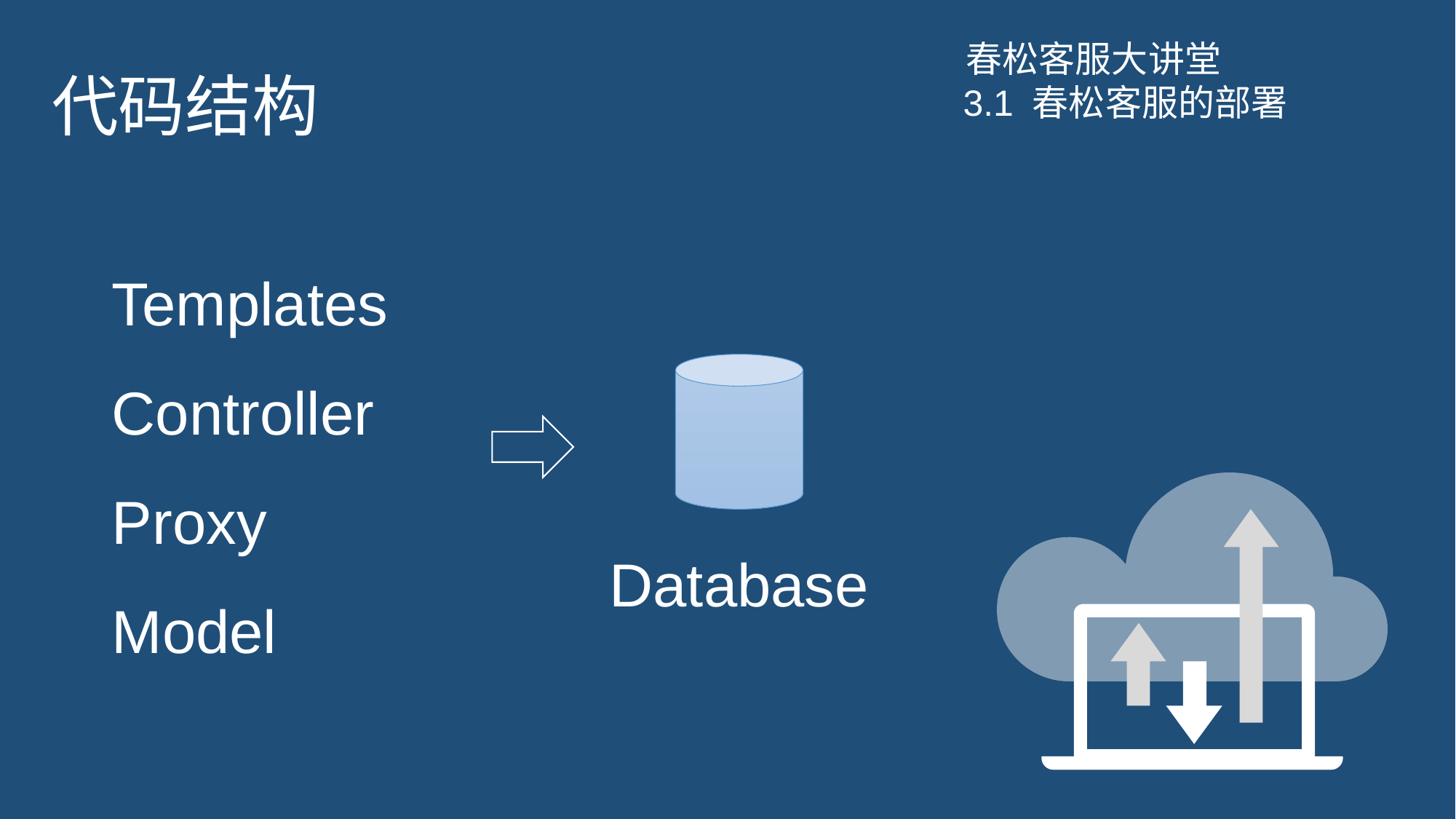

# 代码结构
春松客服大讲堂
3.1 春松客服的部署
Templates
Controller
Proxy
Model

Database